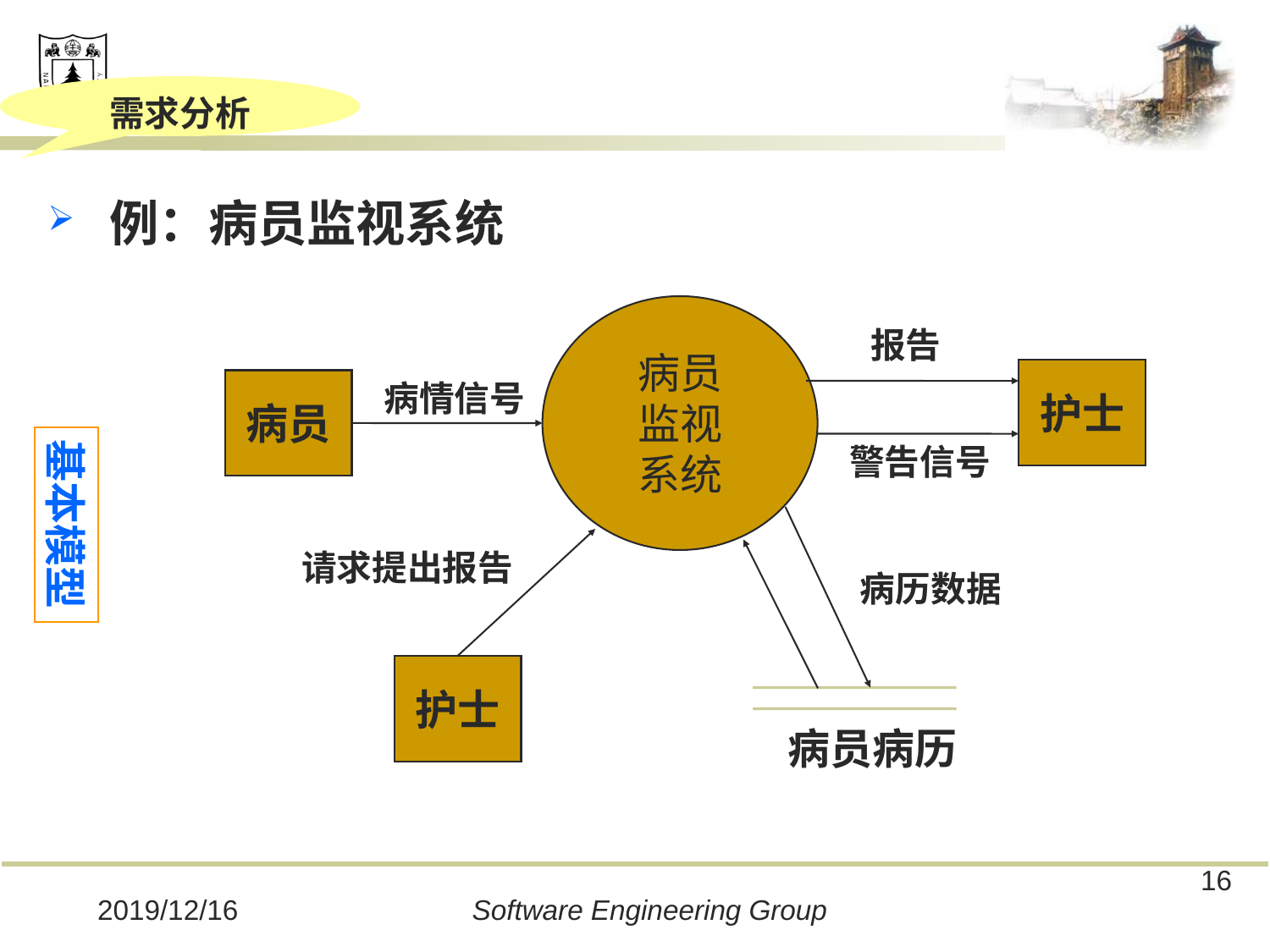

需求分析
例：病员监视系统
病员
监视
系统
报告
护士
病情信号
病员

警告信号

基本模型

请求提出报告

病历数据
护士

病员病历
16
2019/12/16
Software Engineering Group